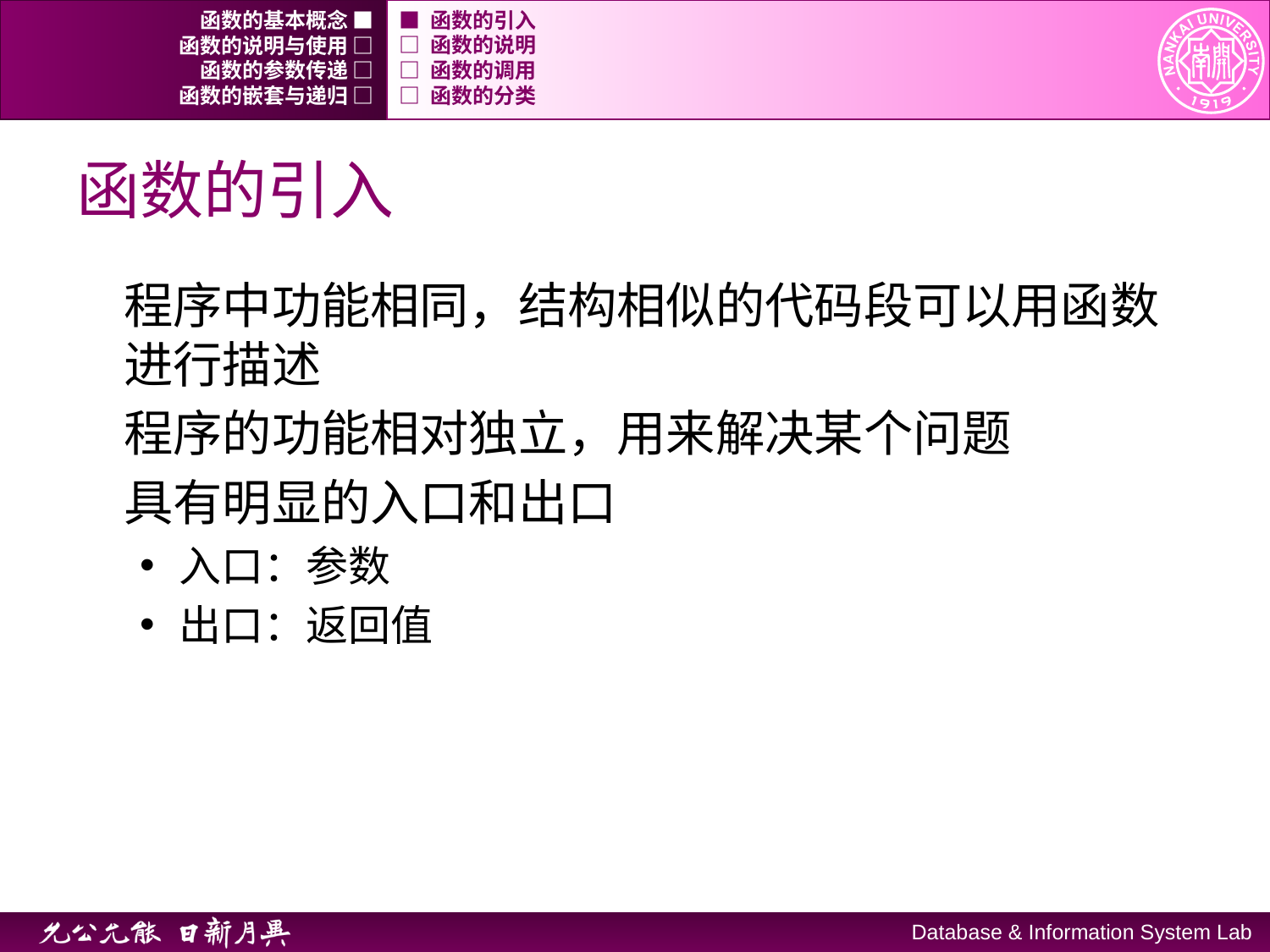

函数的基本概念 ■
■ 函数的引入
函数的说明与使用 □
□ 函数的说明
函数的参数传递 □
□ 函数的调用
函数的嵌套与递归 □
□ 函数的分类
# 函数的引入
程序中功能相同，结构相似的代码段可以用函数进行描述
程序的功能相对独立，用来解决某个问题
具有明显的入口和出口
入口：参数
出口：返回值